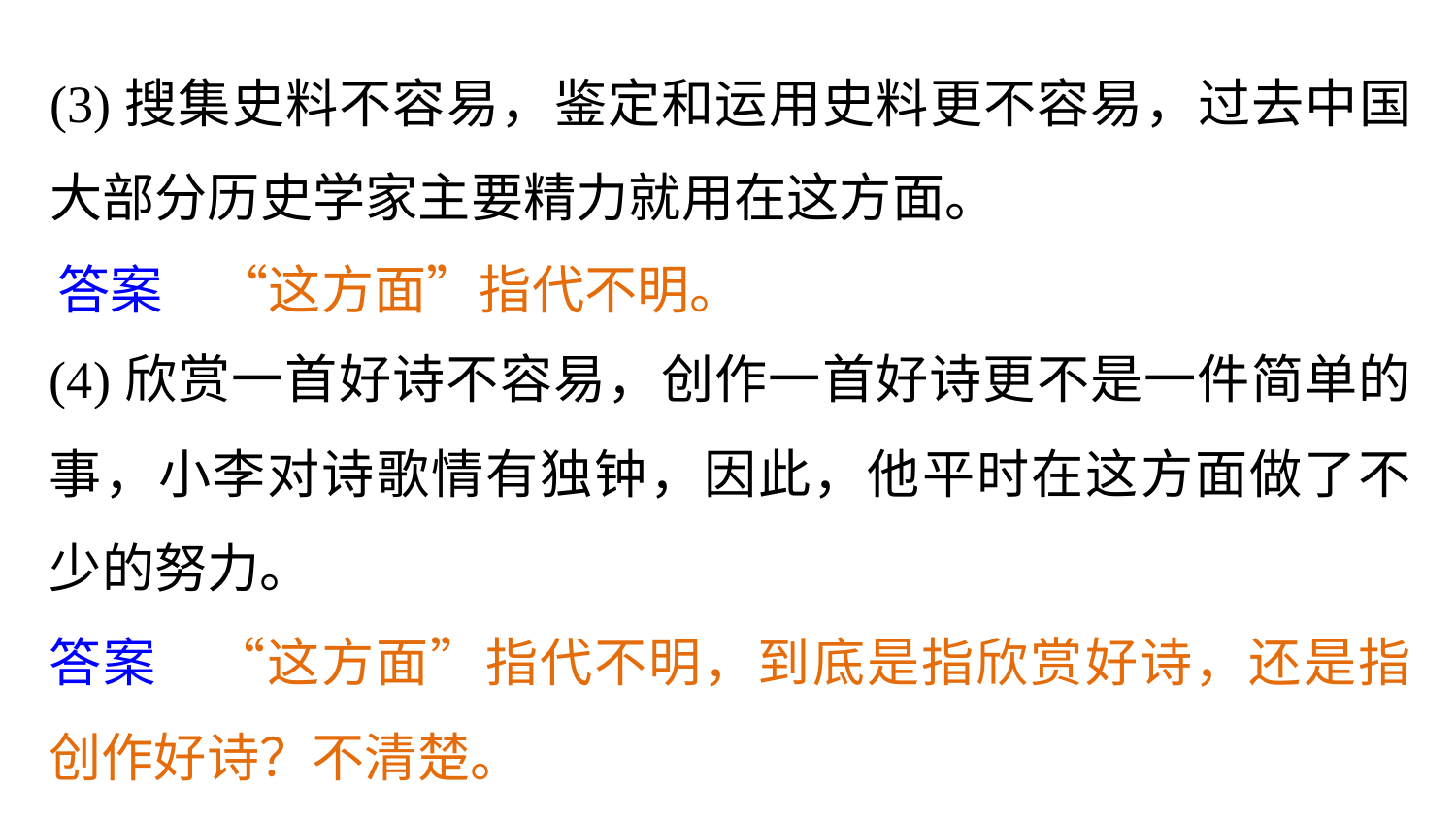

(3)搜集史料不容易，鉴定和运用史料更不容易，过去中国大部分历史学家主要精力就用在这方面。
答案　“这方面”指代不明。
(4)欣赏一首好诗不容易，创作一首好诗更不是一件简单的事，小李对诗歌情有独钟，因此，他平时在这方面做了不少的努力。
答案　“这方面”指代不明，到底是指欣赏好诗，还是指创作好诗？不清楚。